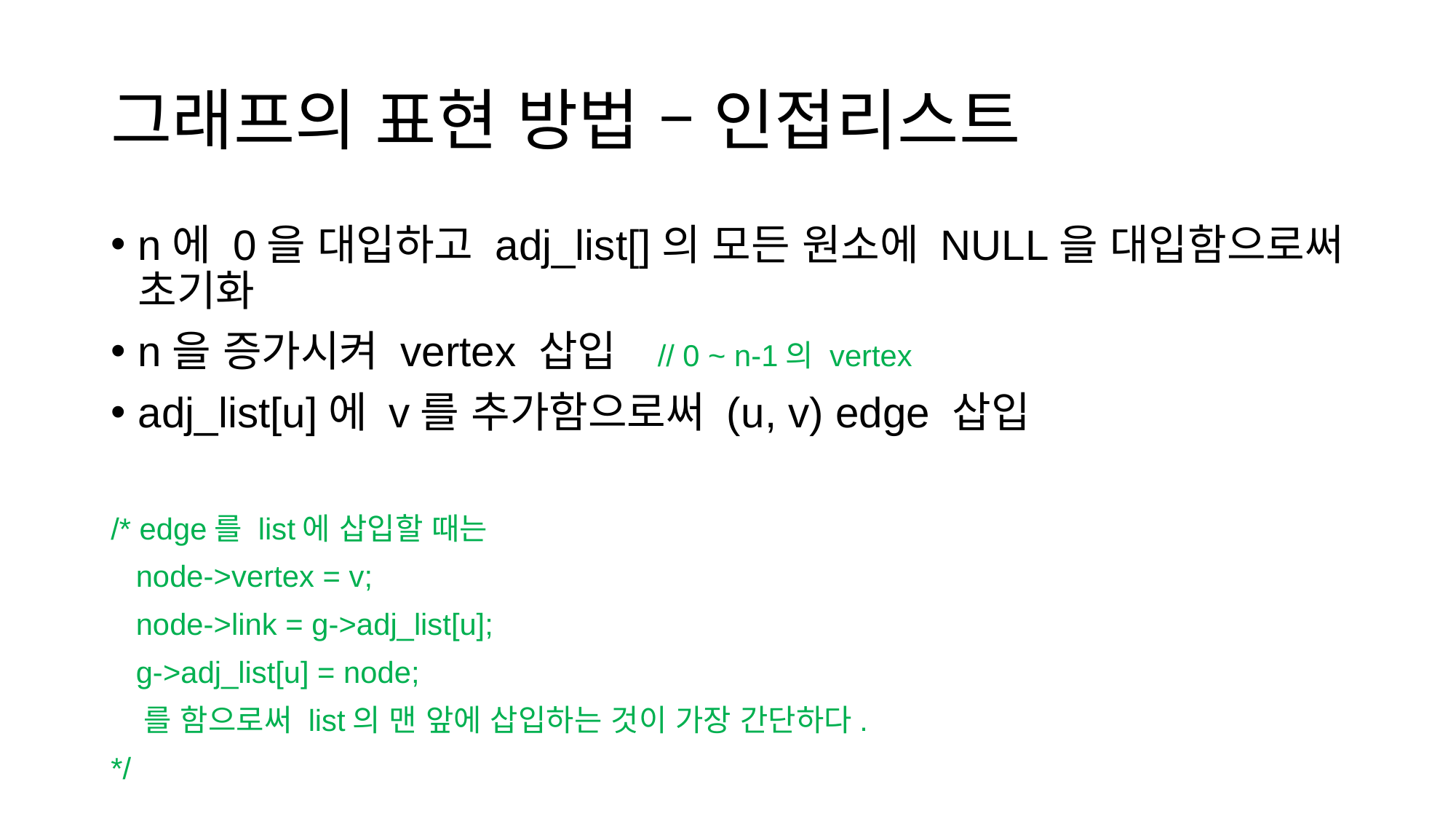

# 그래프의 표현 방법 – 인접리스트
n에 0을 대입하고 adj_list[]의 모든 원소에 NULL을 대입함으로써 초기화
n을 증가시켜 vertex 삽입    // 0 ~ n-1의 vertex
adj_list[u]에 v를 추가함으로써 (u, v) edge 삽입

/* edge를 list에 삽입할 때는
   node->vertex = v;
   node->link = g->adj_list[u];
   g->adj_list[u] = node;
   를 함으로써 list의 맨 앞에 삽입하는 것이 가장 간단하다.
*/